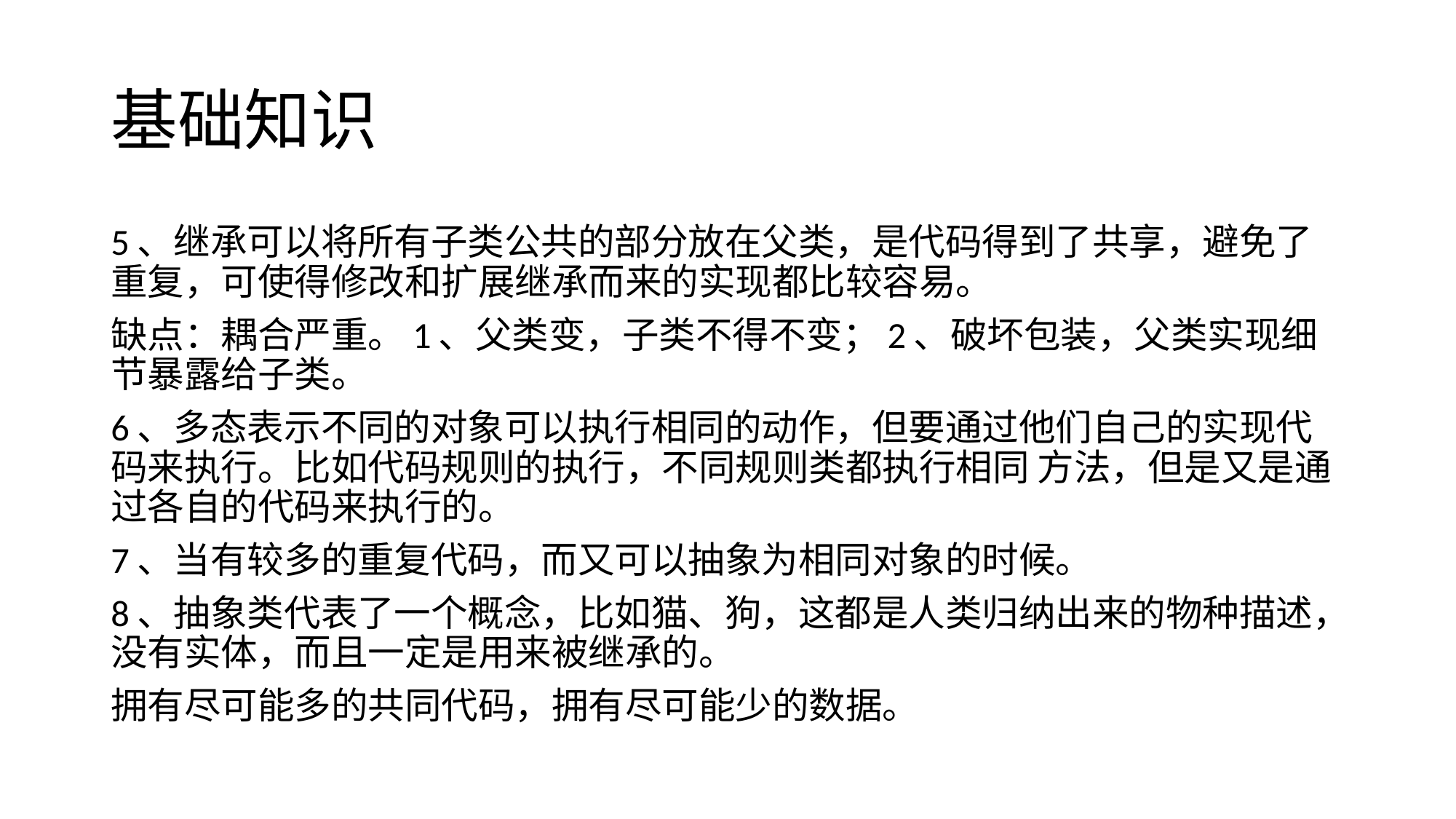

# 基础知识
5、继承可以将所有子类公共的部分放在父类，是代码得到了共享，避免了重复，可使得修改和扩展继承而来的实现都比较容易。
缺点：耦合严重。1、父类变，子类不得不变；2、破坏包装，父类实现细节暴露给子类。
6、多态表示不同的对象可以执行相同的动作，但要通过他们自己的实现代码来执行。比如代码规则的执行，不同规则类都执行相同 方法，但是又是通过各自的代码来执行的。
7、当有较多的重复代码，而又可以抽象为相同对象的时候。
8、抽象类代表了一个概念，比如猫、狗，这都是人类归纳出来的物种描述，没有实体，而且一定是用来被继承的。
拥有尽可能多的共同代码，拥有尽可能少的数据。